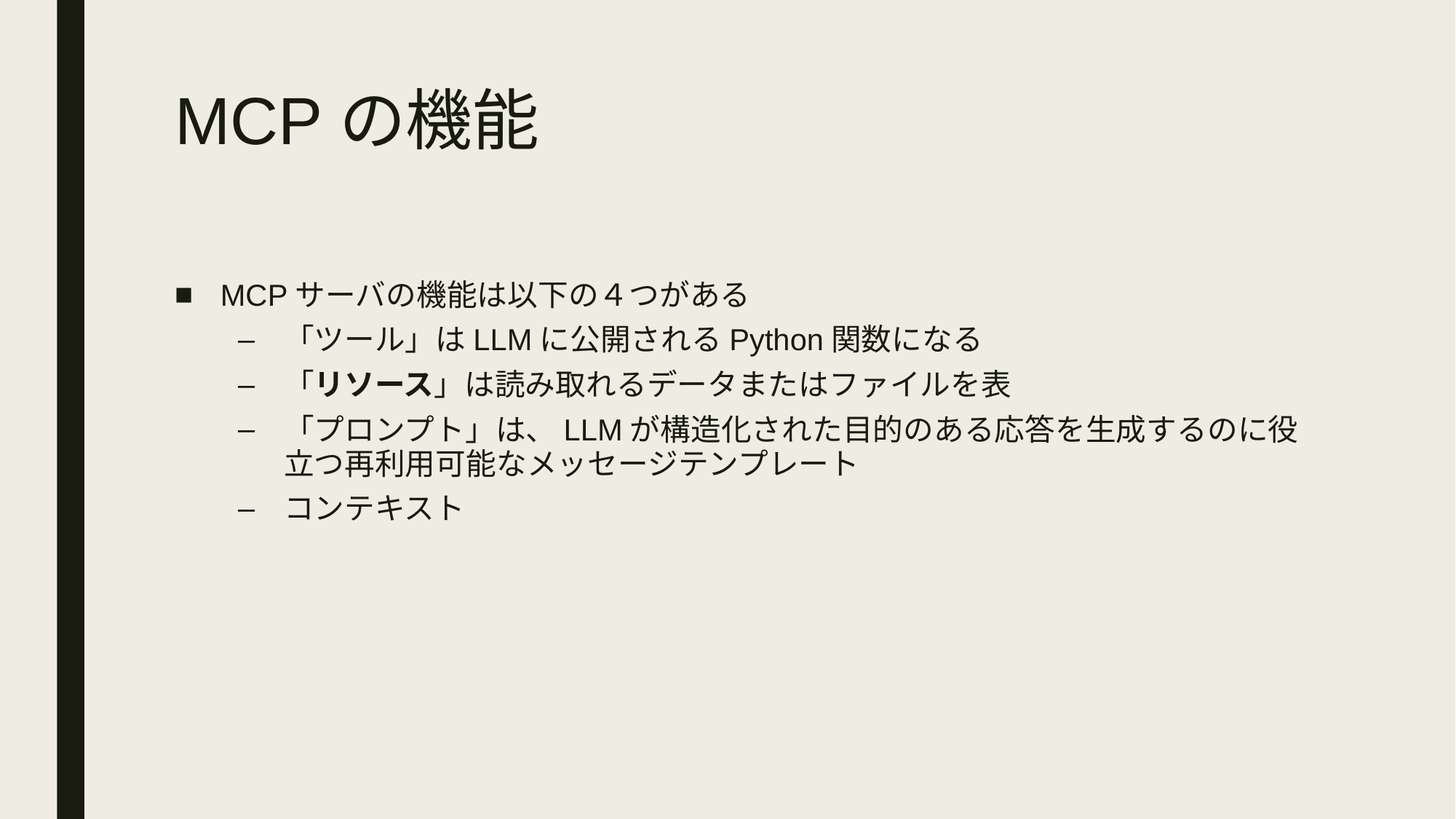

# MCPの機能
MCPサーバの機能は以下の４つがある
「ツール」はLLMに公開されるPython関数になる
「リソース」は読み取れるデータまたはファイルを表
「プロンプト」は、LLMが構造化された目的のある応答を生成するのに役立つ再利用可能なメッセージテンプレート
コンテキスト